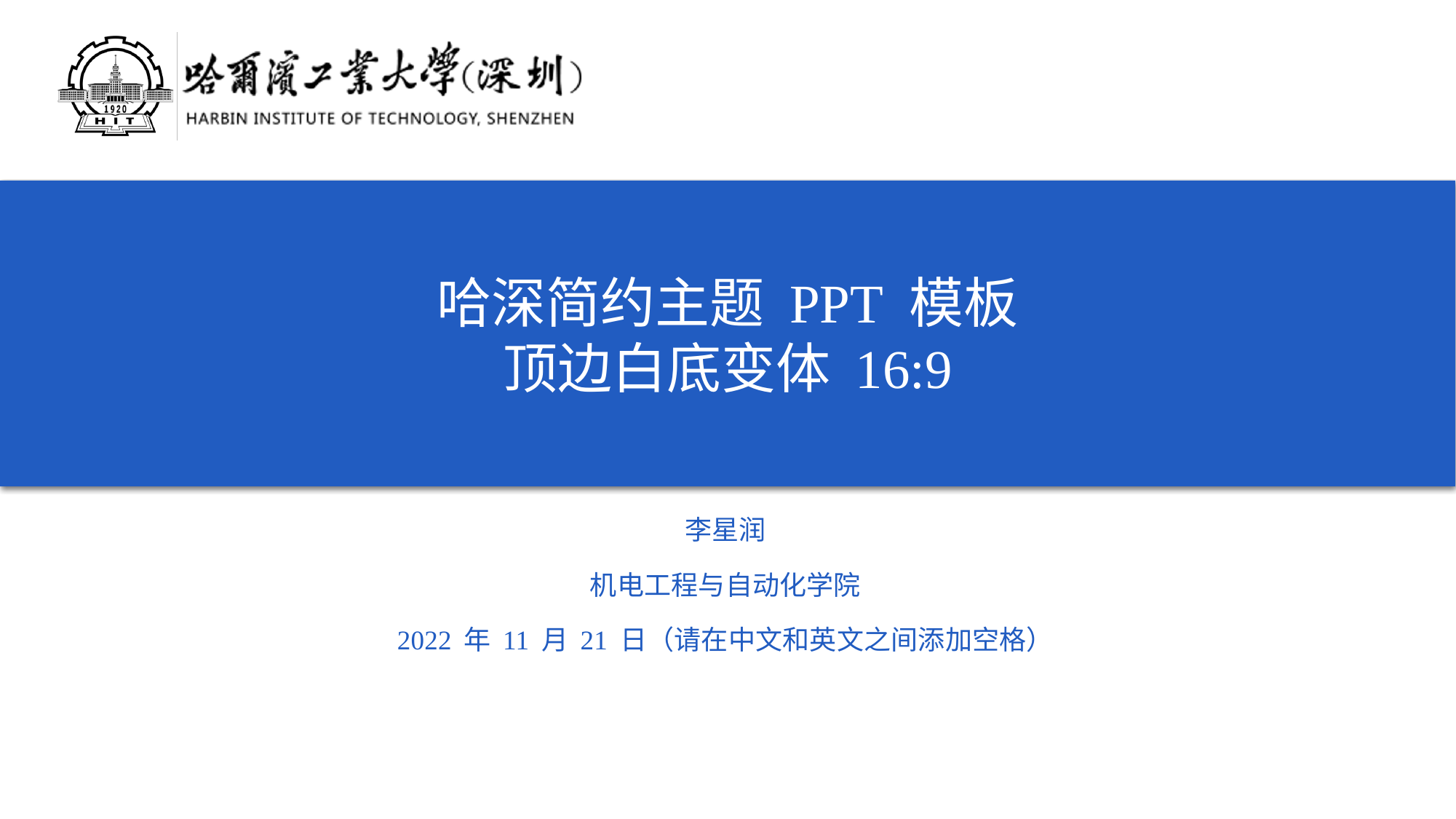

# 哈深简约主题 PPT 模板 顶边白底变体 16:9
李星润
机电工程与自动化学院
2022 年 11 月 21 日（请在中文和英文之间添加空格）